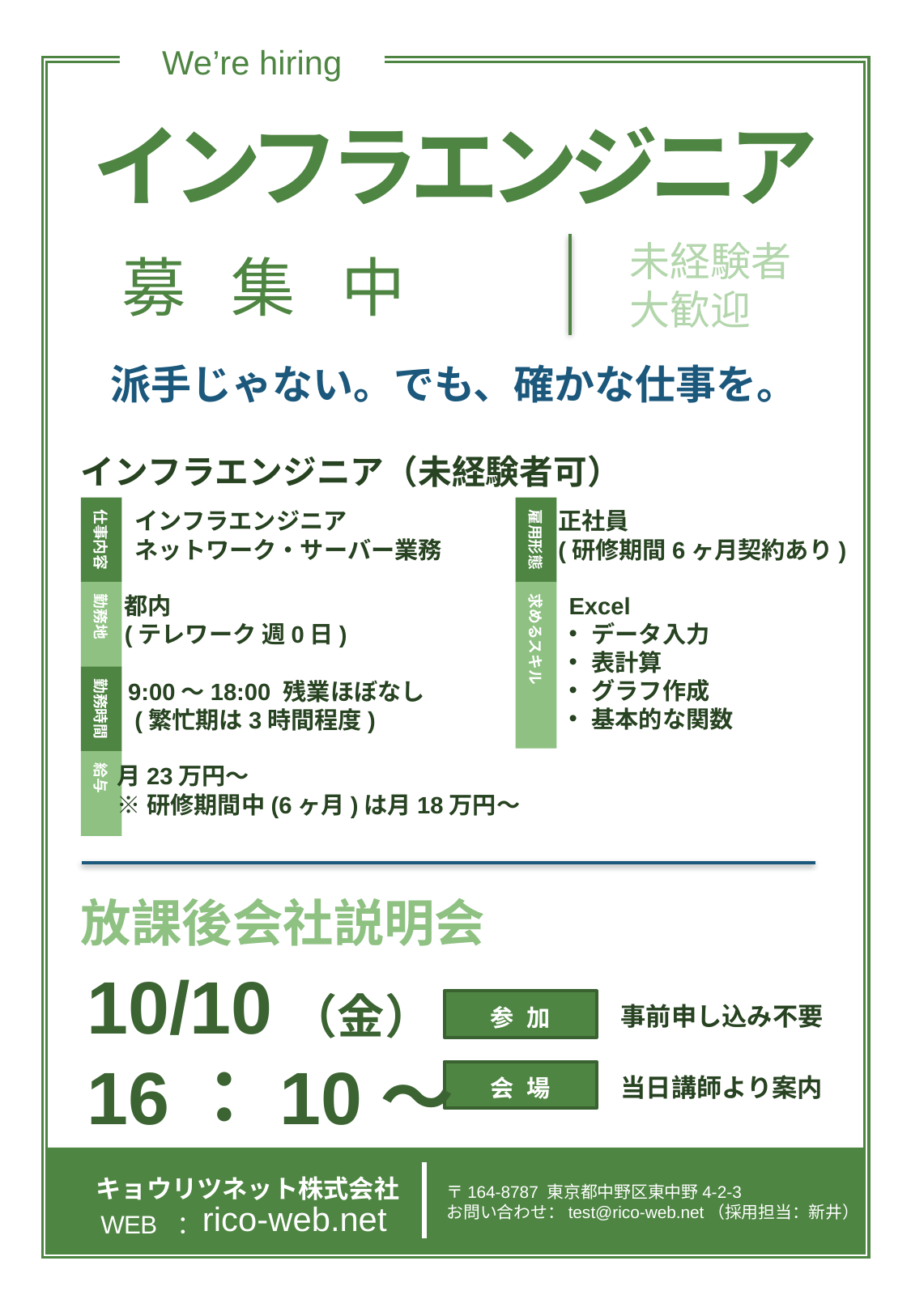

We’re hiring

インフラエンジニア
募　集　中
未経験者
大歓迎
派手じゃない。でも、確かな仕事を。
インフラエンジニア（未経験者可）
仕事内容
雇用形態
インフラエンジニア
ネットワーク・サーバー業務
正社員
(研修期間6ヶ月契約あり)
勤務地
求めるスキル
都内
(テレワーク 週0日)
Excel
データ入力
表計算
グラフ作成
基本的な関数
勤務時間
9:00～18:00 残業ほぼなし
 (繁忙期は3時間程度)
給与
月23万円～
※研修期間中(6ヶ月)は月18万円～

放課後会社説明会
10/10（金）

参加
事前申し込み不要

会場
当日講師より案内
16：10～

キョウリツネット株式会社
〒164-8787 東京都中野区東中野4-2-3
お問い合わせ：test@rico-web.net（採用担当：新井）
rico-web.net
WEB  ：